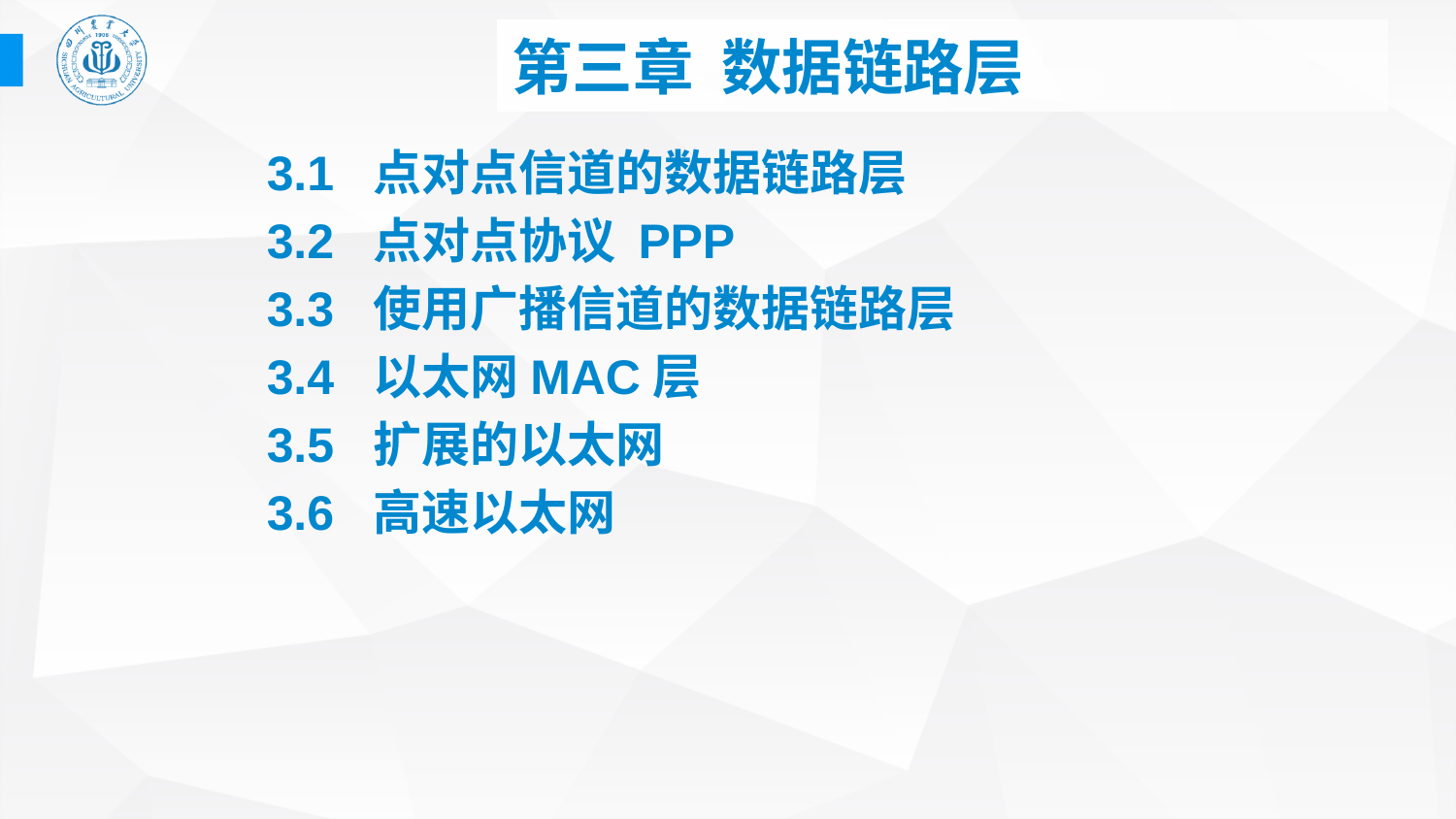

# 第三章  数据链路层
3.1  点对点信道的数据链路层
3.2  点对点协议 PPP
3.3  使用广播信道的数据链路层
3.4  以太网MAC层
3.5  扩展的以太网
3.6  高速以太网